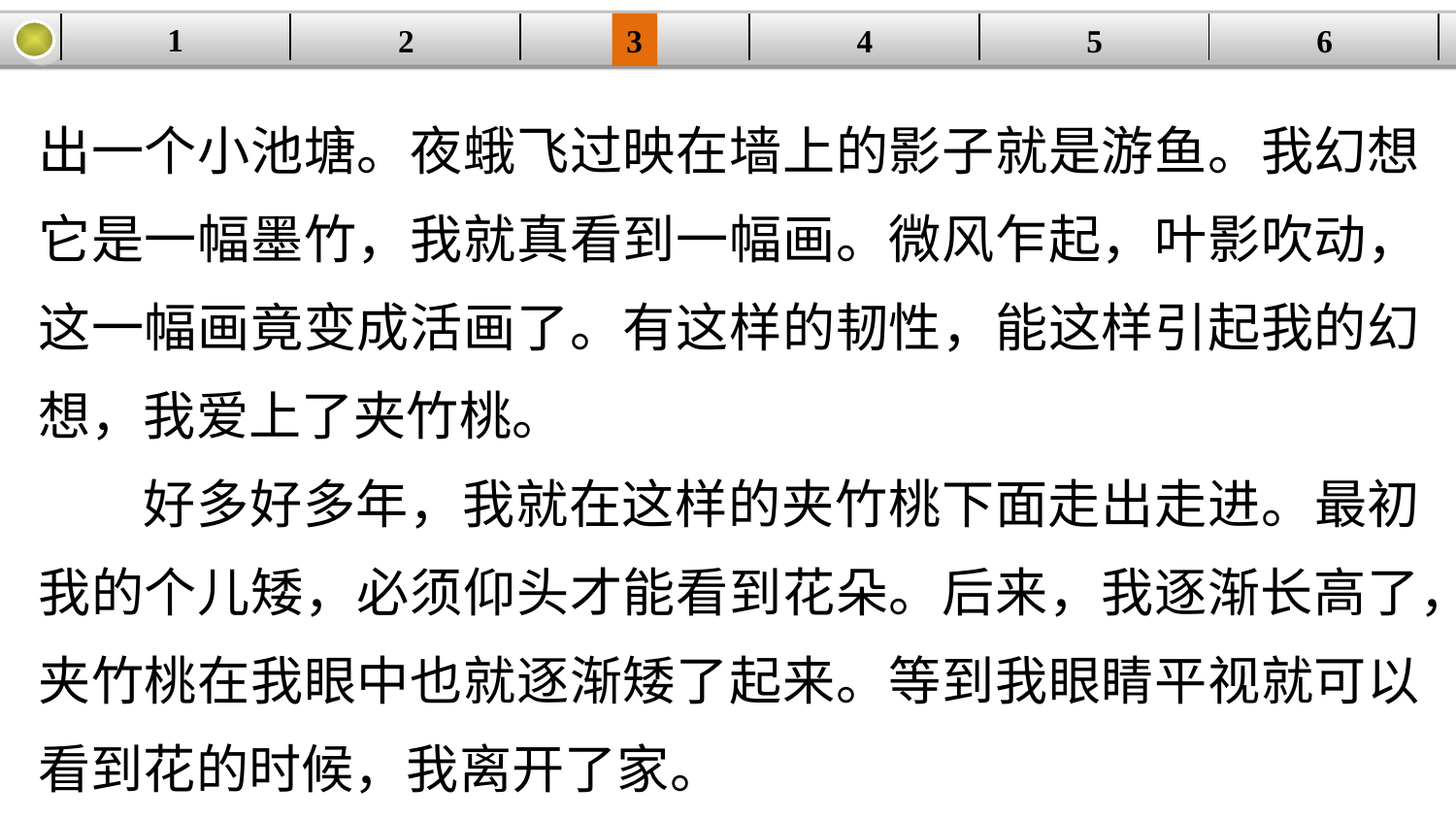

1
2
3
4
|  |  |  |  |  |  |
| --- | --- | --- | --- | --- | --- |
5
6

出一个小池塘。夜蛾飞过映在墙上的影子就是游鱼。我幻想它是一幅墨竹，我就真看到一幅画。微风乍起，叶影吹动，这一幅画竟变成活画了。有这样的韧性，能这样引起我的幻想，我爱上了夹竹桃。
好多好多年，我就在这样的夹竹桃下面走出走进。最初我的个儿矮，必须仰头才能看到花朵。后来，我逐渐长高了，夹竹桃在我眼中也就逐渐矮了起来。等到我眼睛平视就可以看到花的时候，我离开了家。